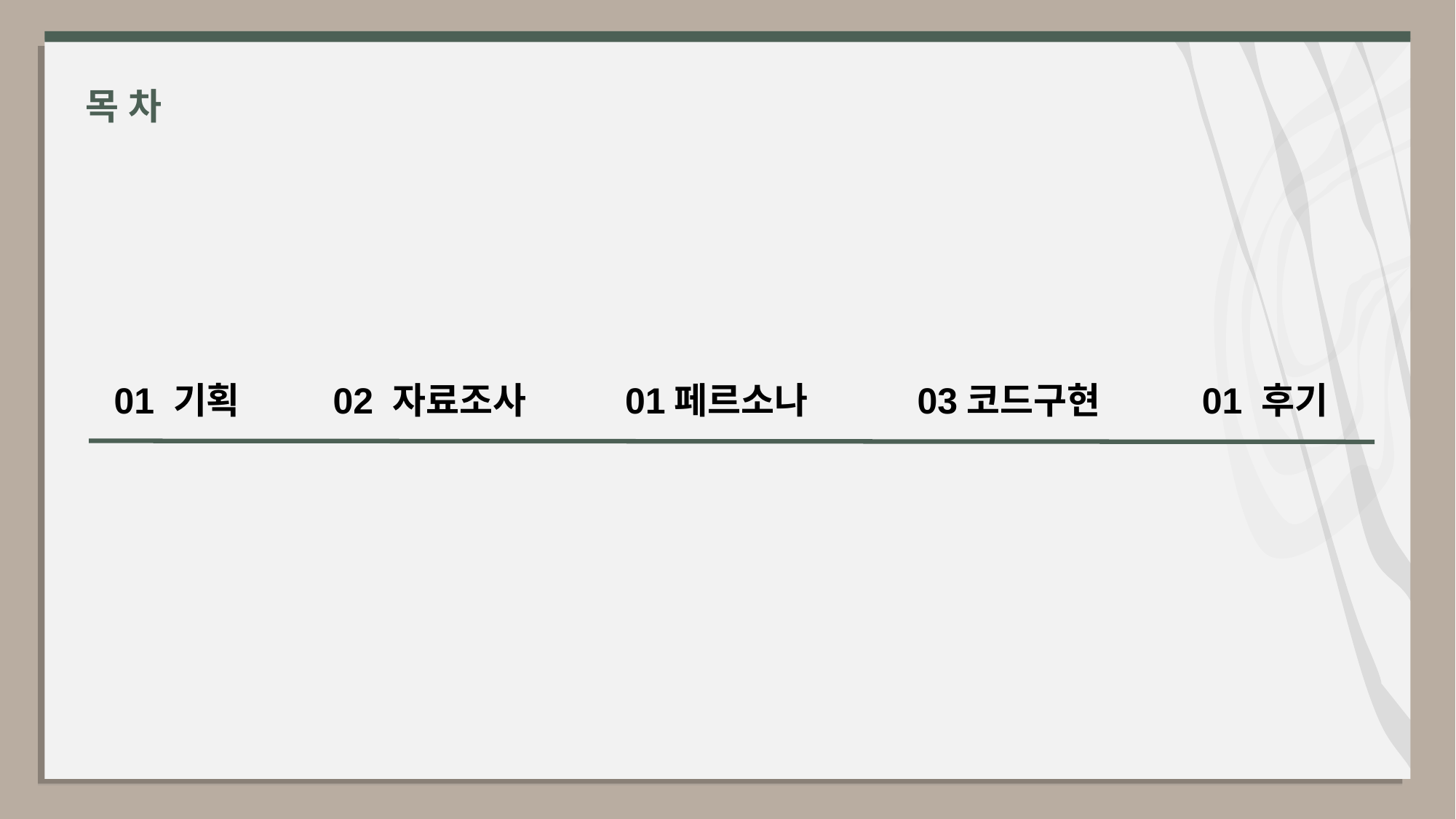

목차
01 기획
02 자료조사
01페르소나
03코드구현

01 후기